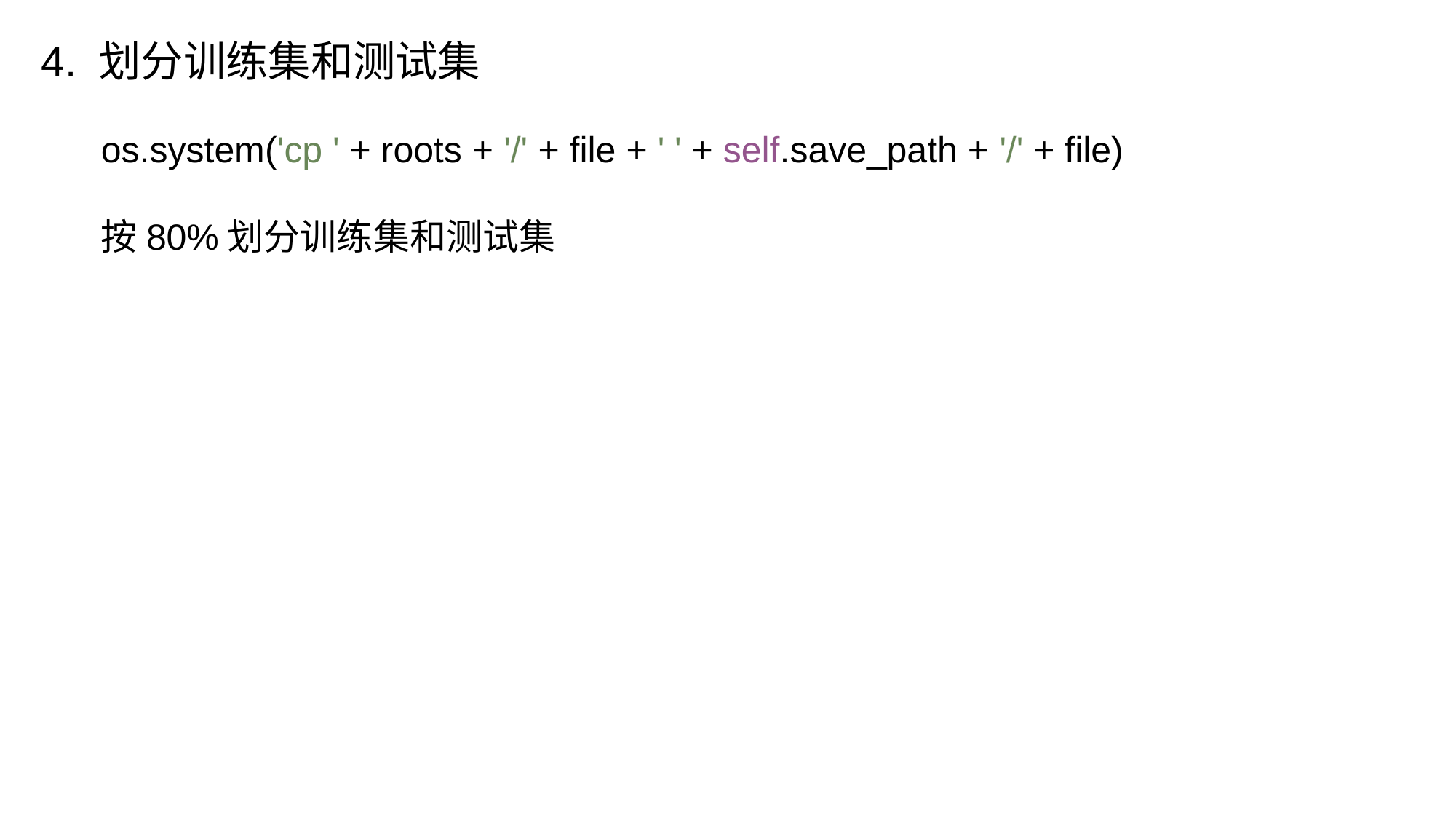

4. 划分训练集和测试集

os.system('cp ' + roots + '/' + file + ' ' + self.save_path + '/' + file)

按80%划分训练集和测试集